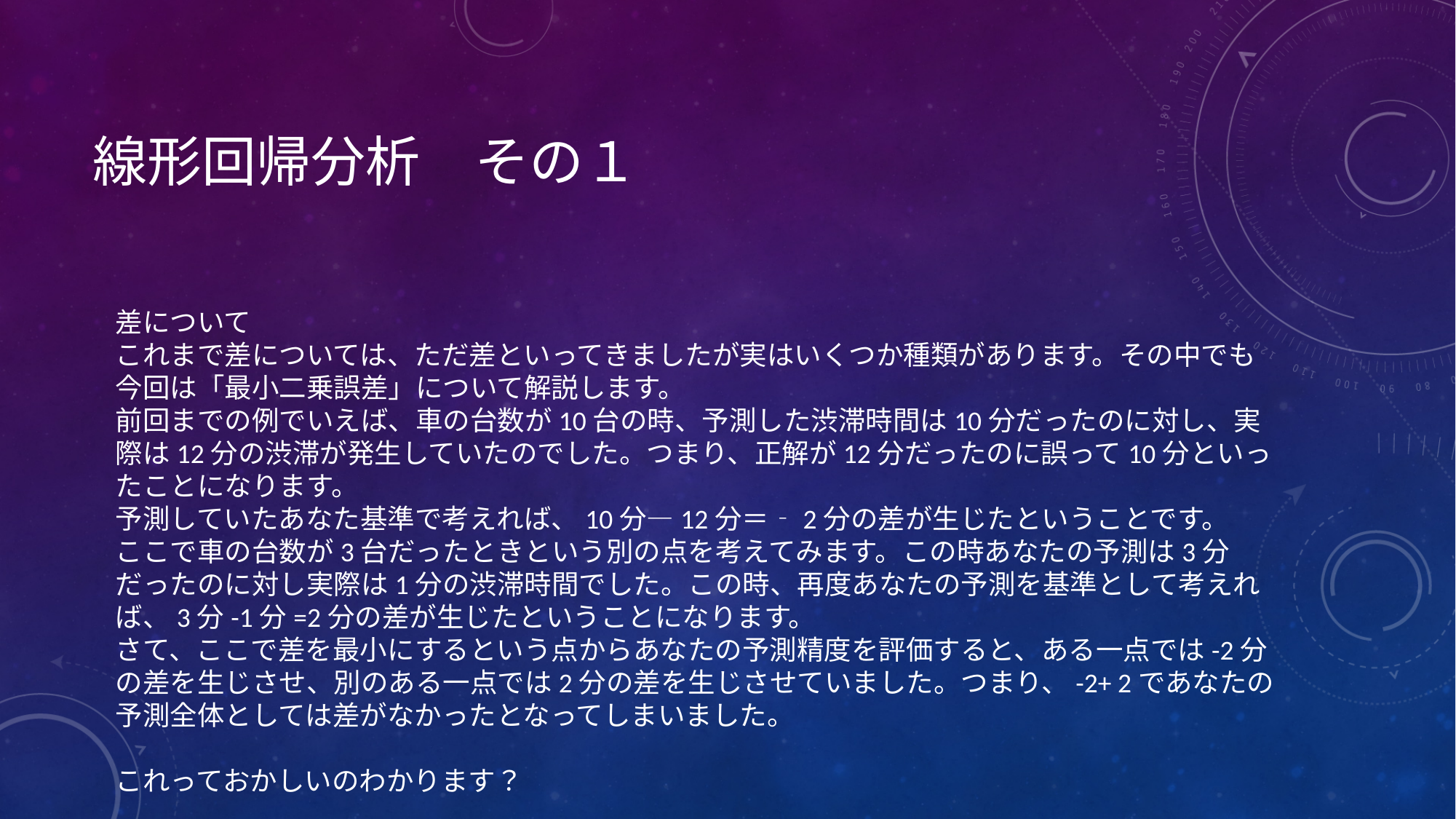

# 線形回帰分析　その１
差について
これまで差については、ただ差といってきましたが実はいくつか種類があります。その中でも今回は「最小二乗誤差」について解説します。
前回までの例でいえば、車の台数が10台の時、予測した渋滞時間は10分だったのに対し、実際は12分の渋滞が発生していたのでした。つまり、正解が12分だったのに誤って10分といったことになります。
予測していたあなた基準で考えれば、10分―12分＝‐2分の差が生じたということです。
ここで車の台数が3台だったときという別の点を考えてみます。この時あなたの予測は3分だったのに対し実際は1分の渋滞時間でした。この時、再度あなたの予測を基準として考えれば、3分-1分=2分の差が生じたということになります。
さて、ここで差を最小にするという点からあなたの予測精度を評価すると、ある一点では-2分の差を生じさせ、別のある一点では2分の差を生じさせていました。つまり、-2+ 2であなたの予測全体としては差がなかったとなってしまいました。

これっておかしいのわかります？